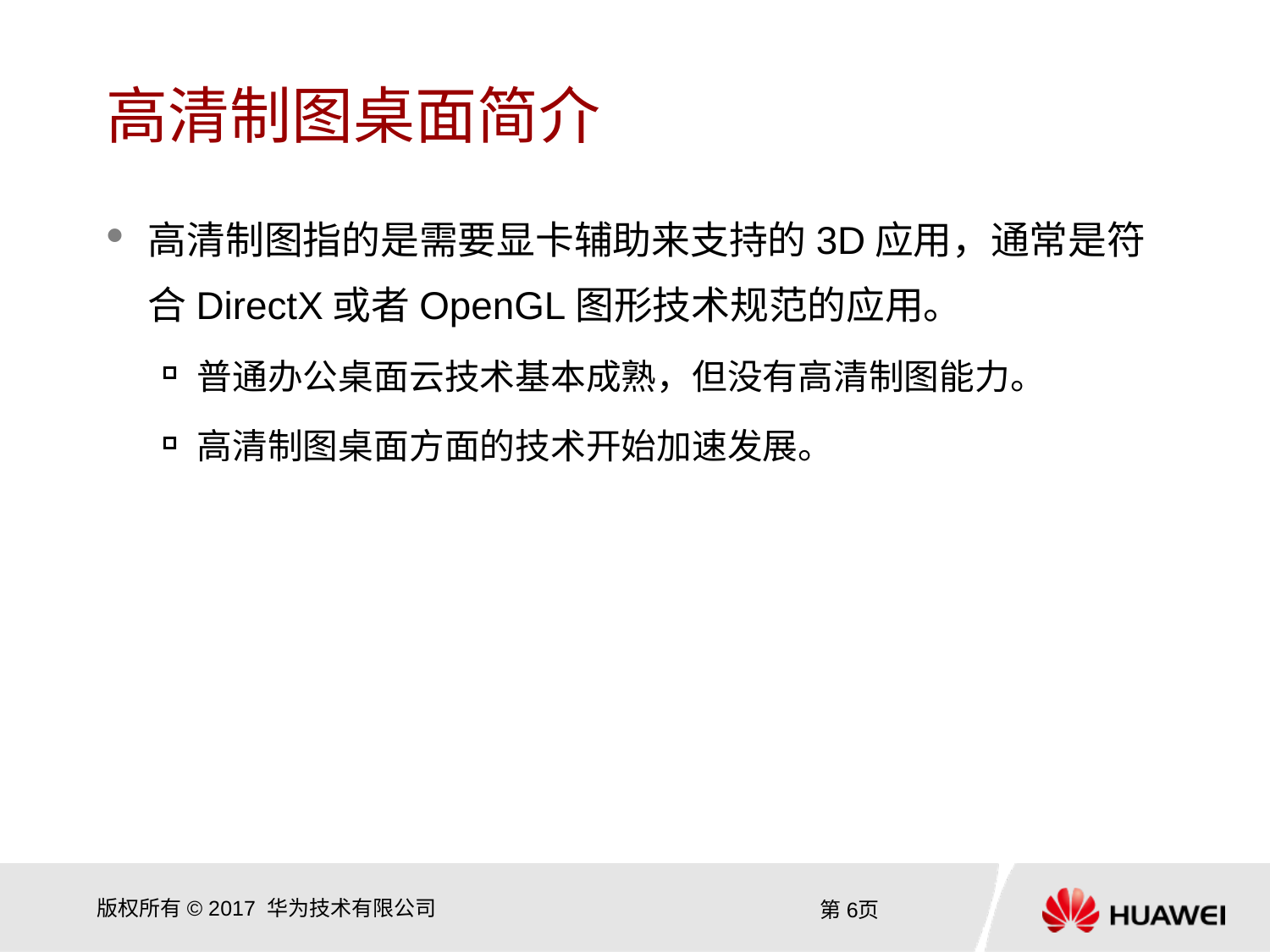

# 高清制图桌面简介
高清制图指的是需要显卡辅助来支持的3D应用，通常是符合DirectX或者OpenGL图形技术规范的应用。
普通办公桌面云技术基本成熟，但没有高清制图能力。
高清制图桌面方面的技术开始加速发展。